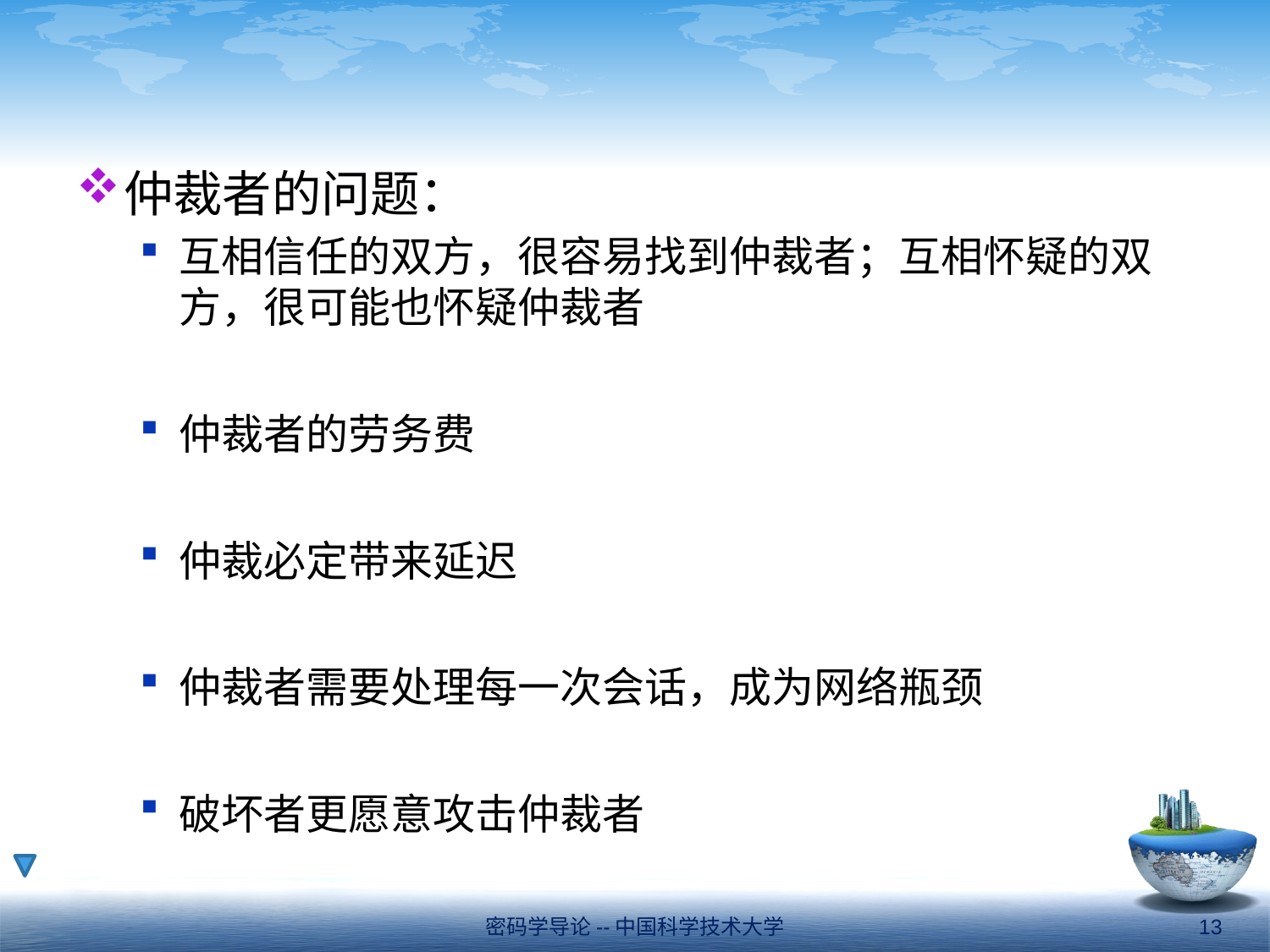

#
仲裁者的问题：
互相信任的双方，很容易找到仲裁者；互相怀疑的双方，很可能也怀疑仲裁者

仲裁者的劳务费

仲裁必定带来延迟

仲裁者需要处理每一次会话，成为网络瓶颈

破坏者更愿意攻击仲裁者

密码学导论--中国科学技术大学
13